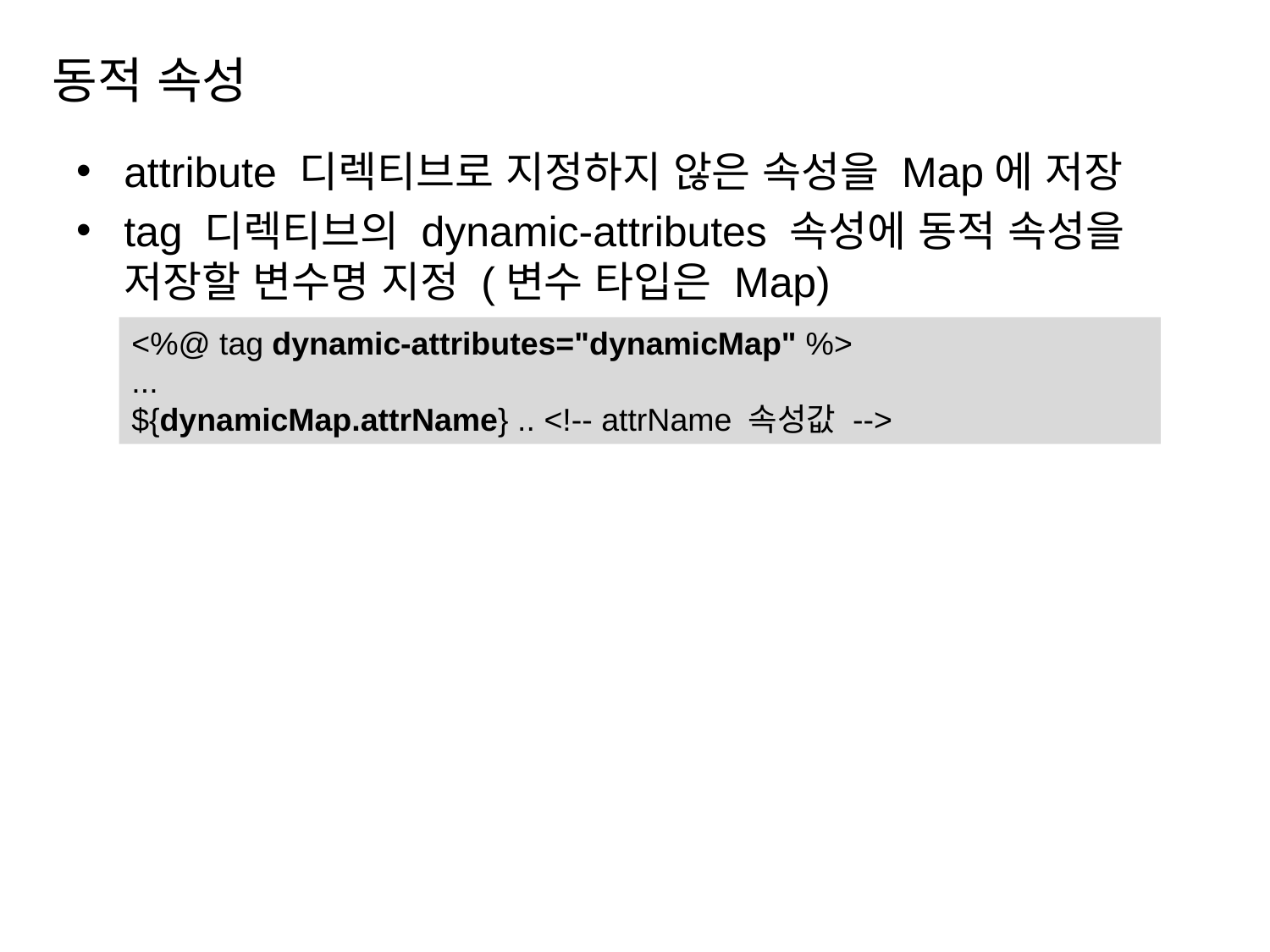

# 동적 속성
attribute 디렉티브로 지정하지 않은 속성을 Map에 저장
tag 디렉티브의 dynamic-attributes 속성에 동적 속성을 저장할 변수명 지정 (변수 타입은 Map)
<%@ tag dynamic-attributes="dynamicMap" %>
...
${dynamicMap.attrName} .. <!-- attrName 속성값 -->